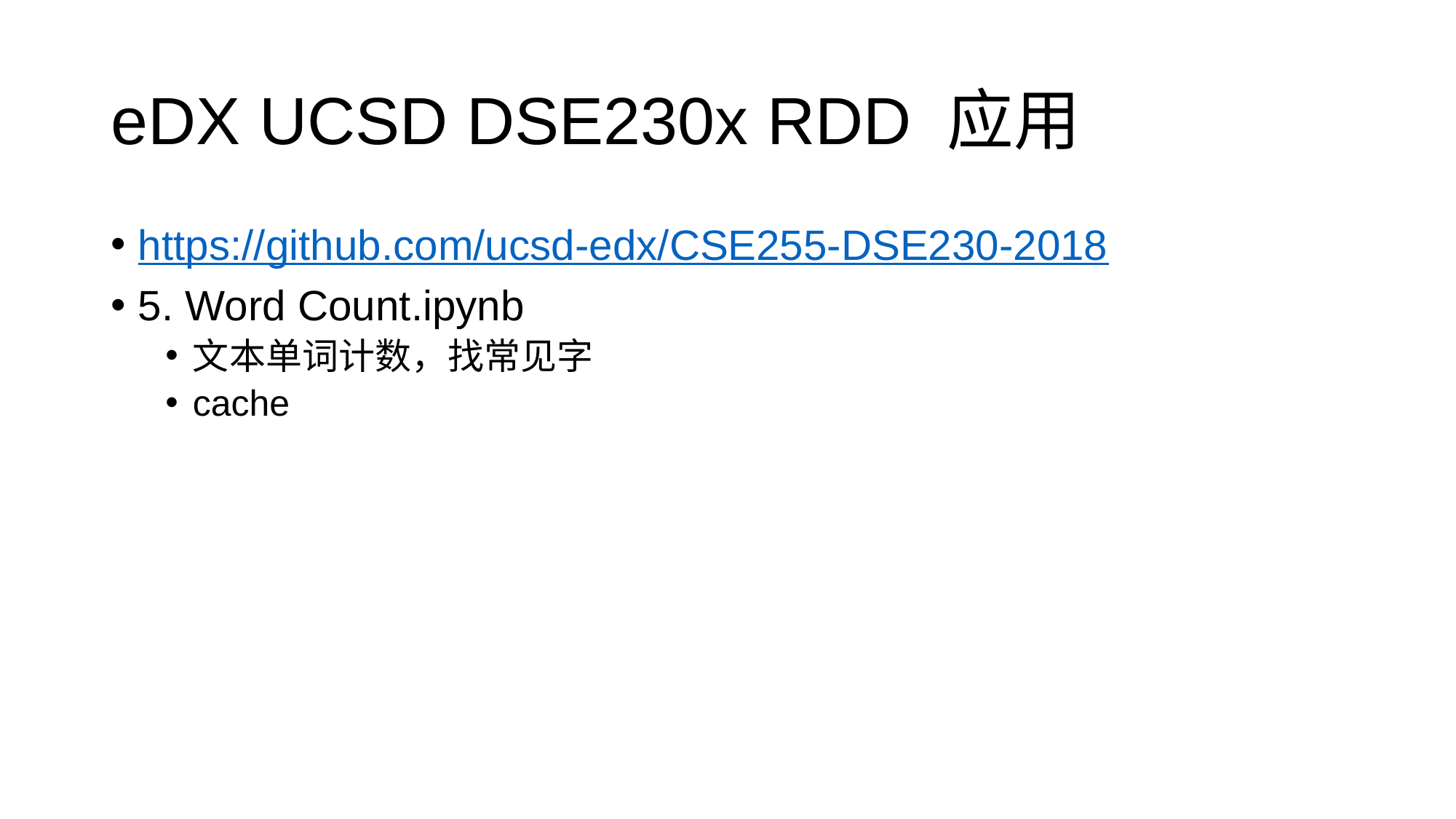

# eDX UCSD DSE230x RDD 应用
https://github.com/ucsd-edx/CSE255-DSE230-2018
5. Word Count.ipynb
文本单词计数，找常见字
cache